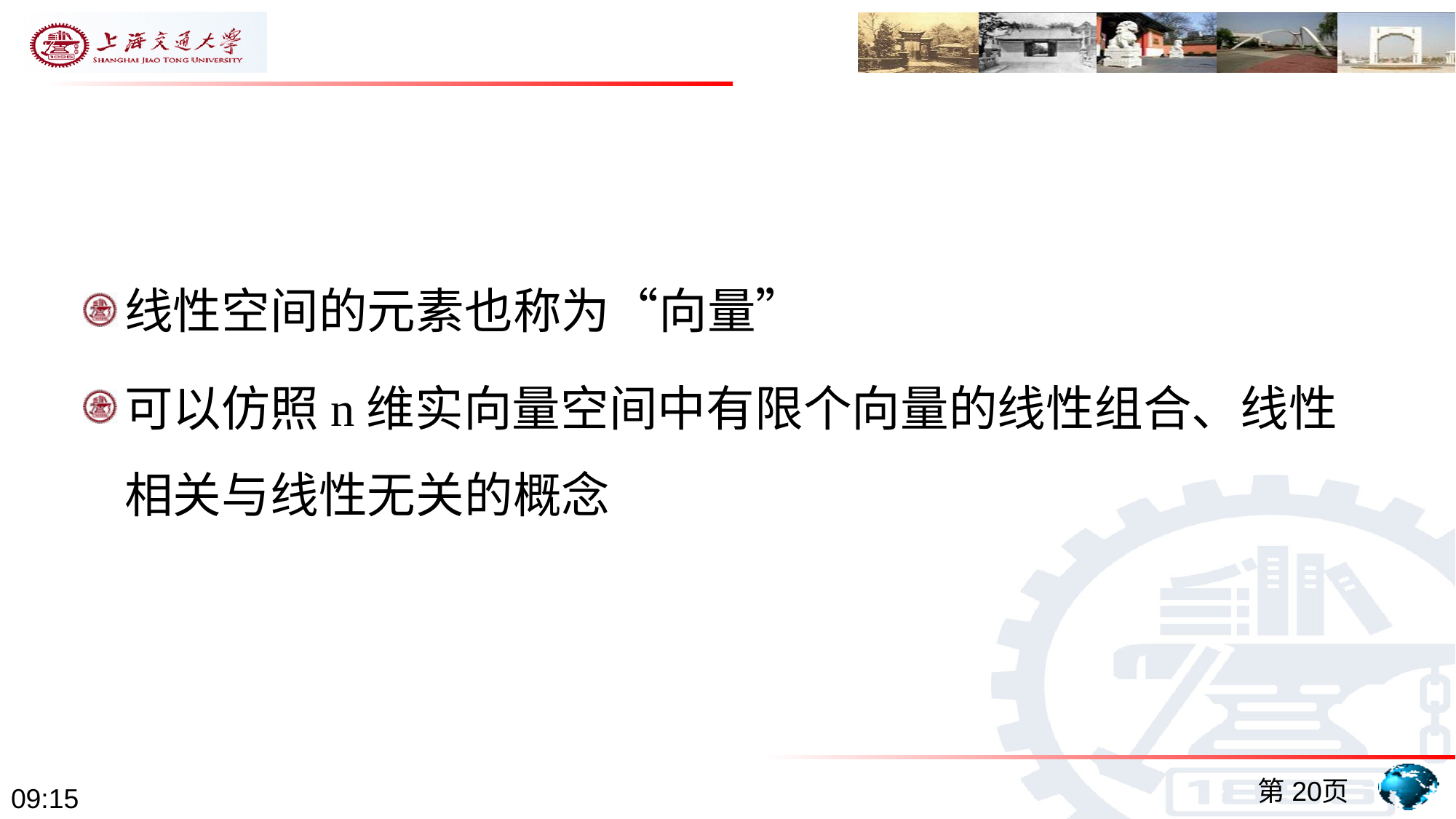

#
线性空间的元素也称为“向量”
可以仿照n维实向量空间中有限个向量的线性组合、线性相关与线性无关的概念
第20页
09:15